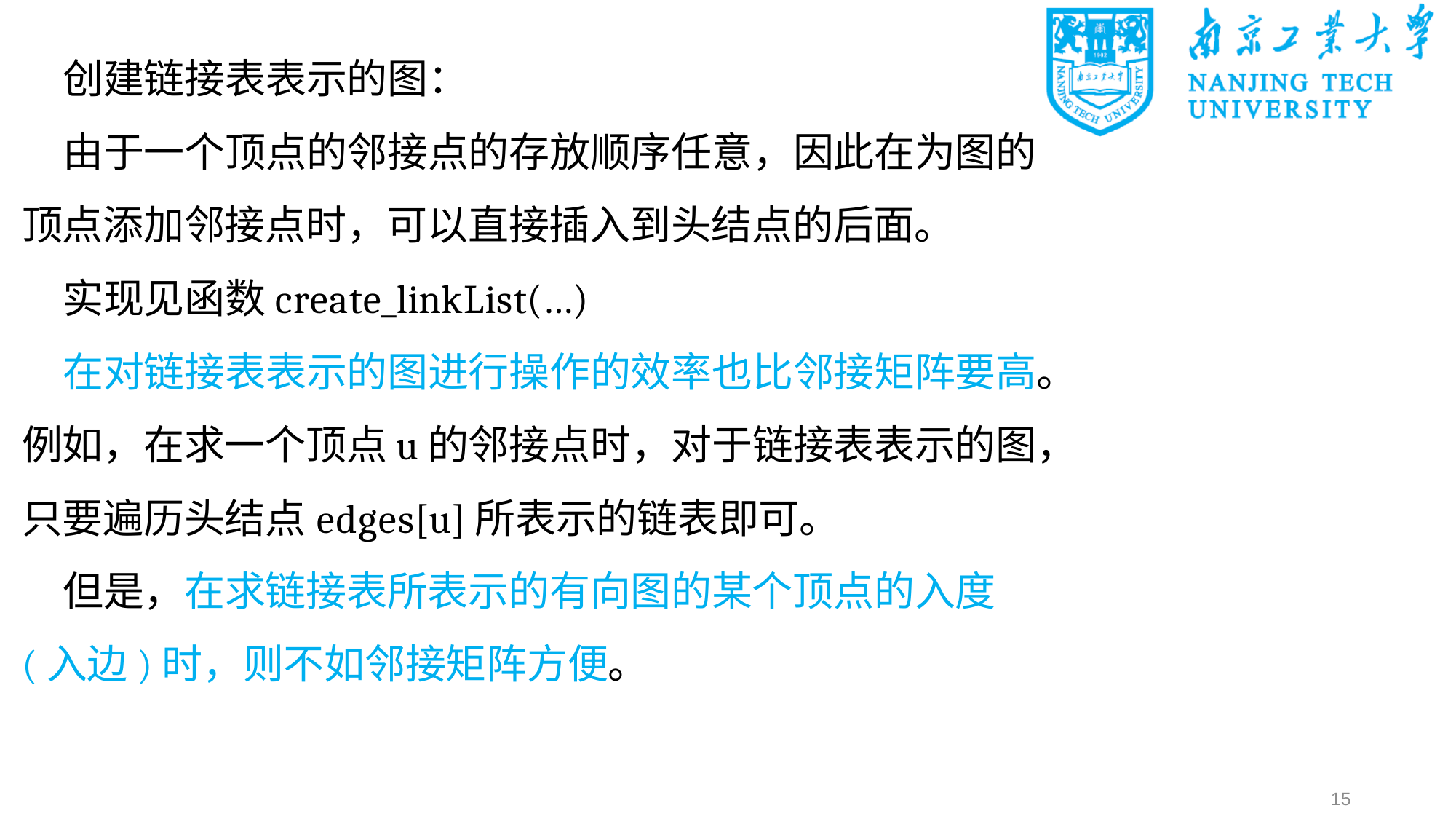

创建链接表表示的图：
由于一个顶点的邻接点的存放顺序任意，因此在为图的顶点添加邻接点时，可以直接插入到头结点的后面。
实现见函数create_linkList(…)
在对链接表表示的图进行操作的效率也比邻接矩阵要高。例如，在求一个顶点u的邻接点时，对于链接表表示的图，只要遍历头结点edges[u]所表示的链表即可。
但是，在求链接表所表示的有向图的某个顶点的入度(入边)时，则不如邻接矩阵方便。

15